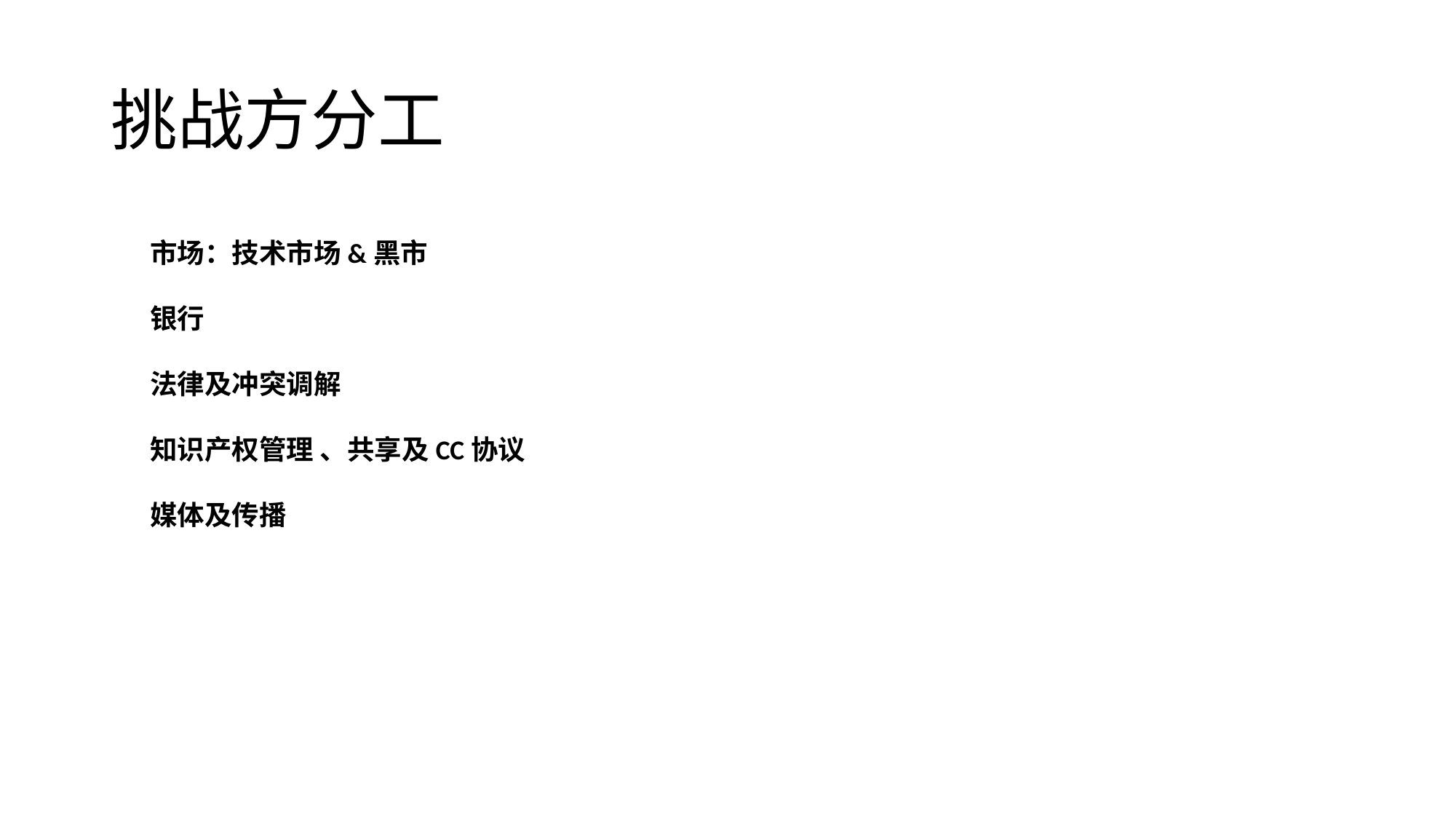

# 挑战方分工
市场：技术市场&黑市

银⾏

法律及冲突调解

知识产权管理 、共享及CC协议

媒体及传播